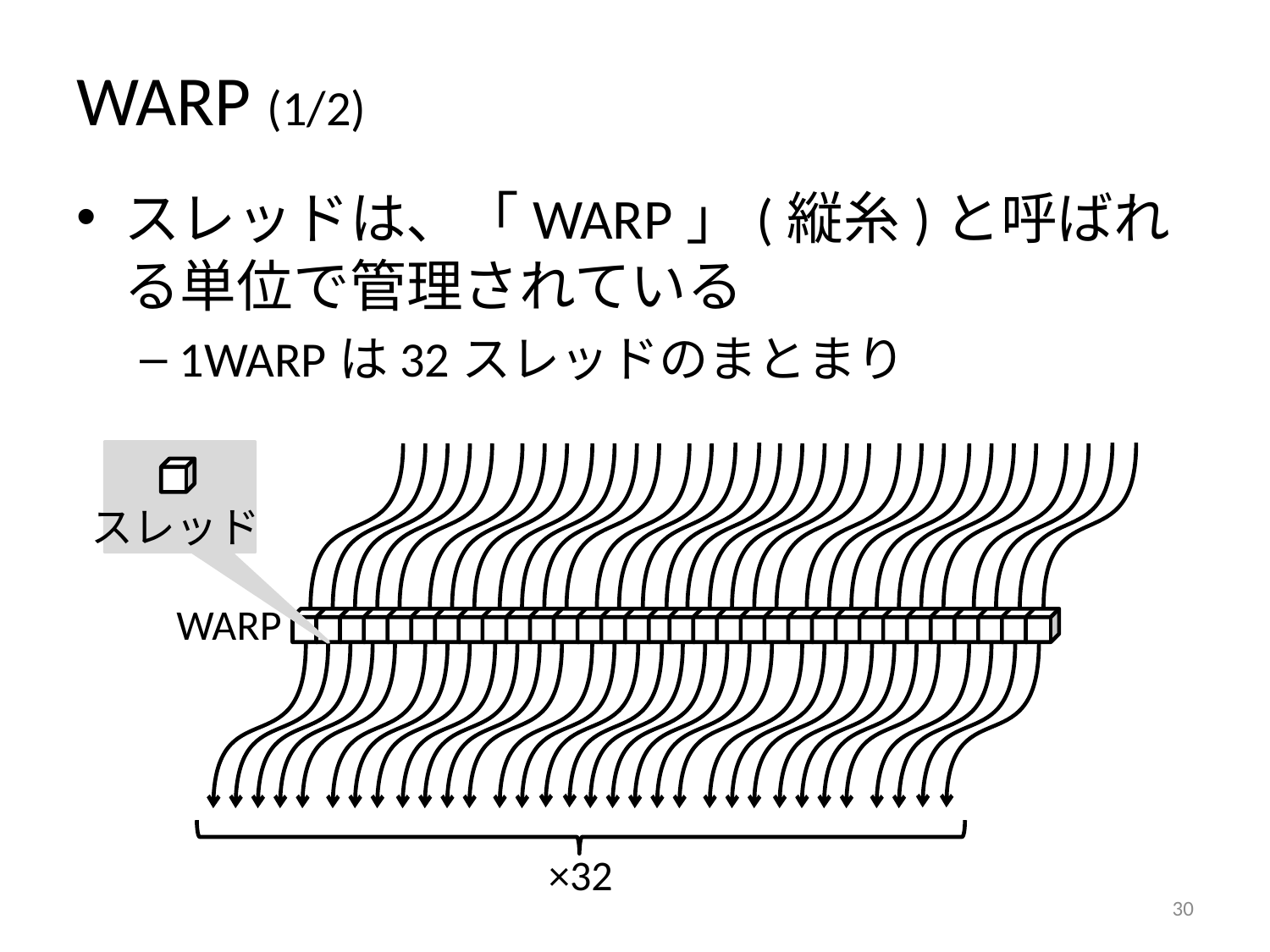

# WARP (1/2)
スレッドは、「WARP」(縦糸)と呼ばれる単位で管理されている
1WARPは32スレッドのまとまり

スレッド
WARP

×32
30